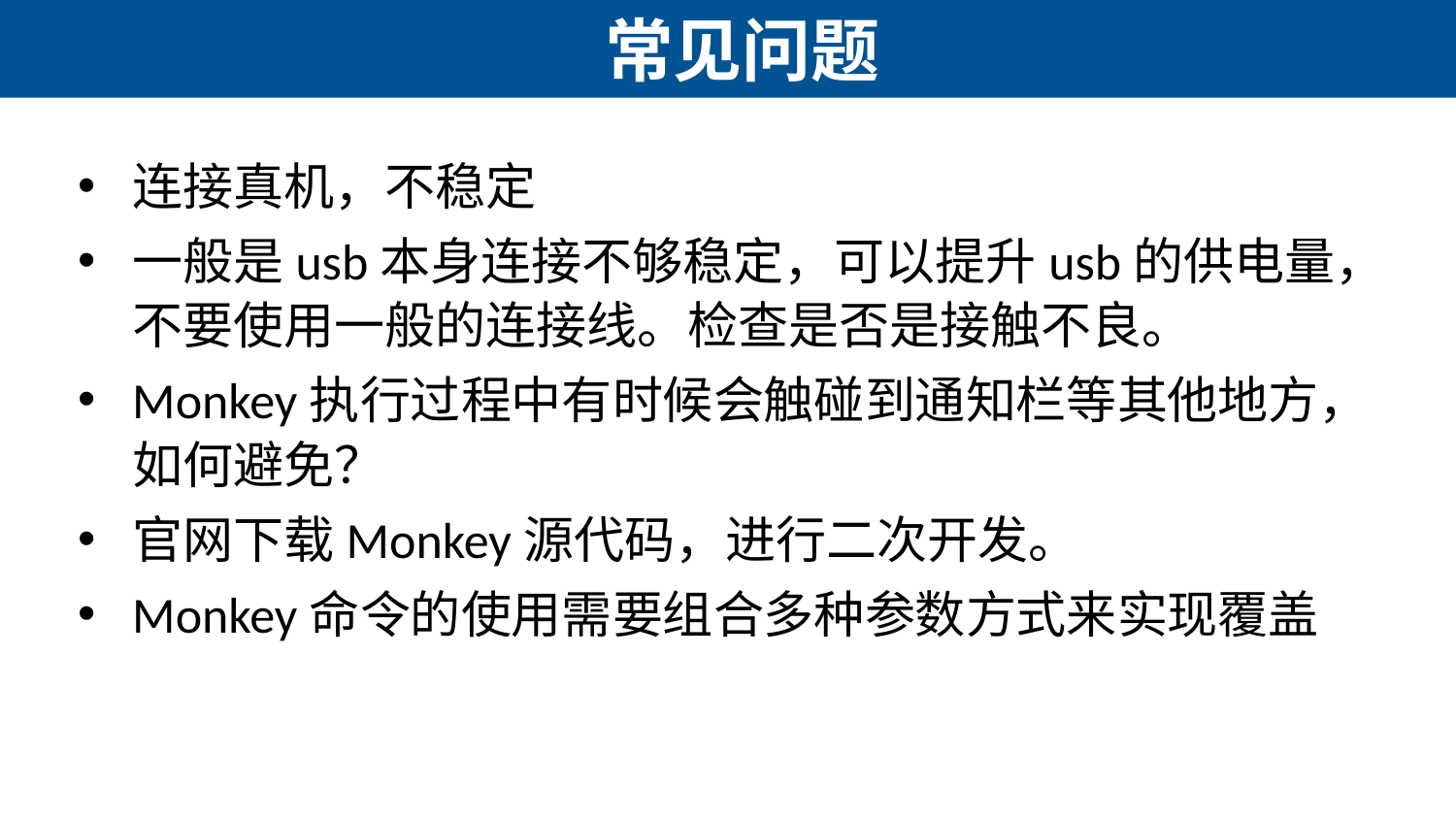

# 常见问题
连接真机，不稳定
一般是usb本身连接不够稳定，可以提升usb的供电量，不要使用一般的连接线。检查是否是接触不良。
Monkey执行过程中有时候会触碰到通知栏等其他地方，如何避免？
官网下载Monkey源代码，进行二次开发。
Monkey命令的使用需要组合多种参数方式来实现覆盖